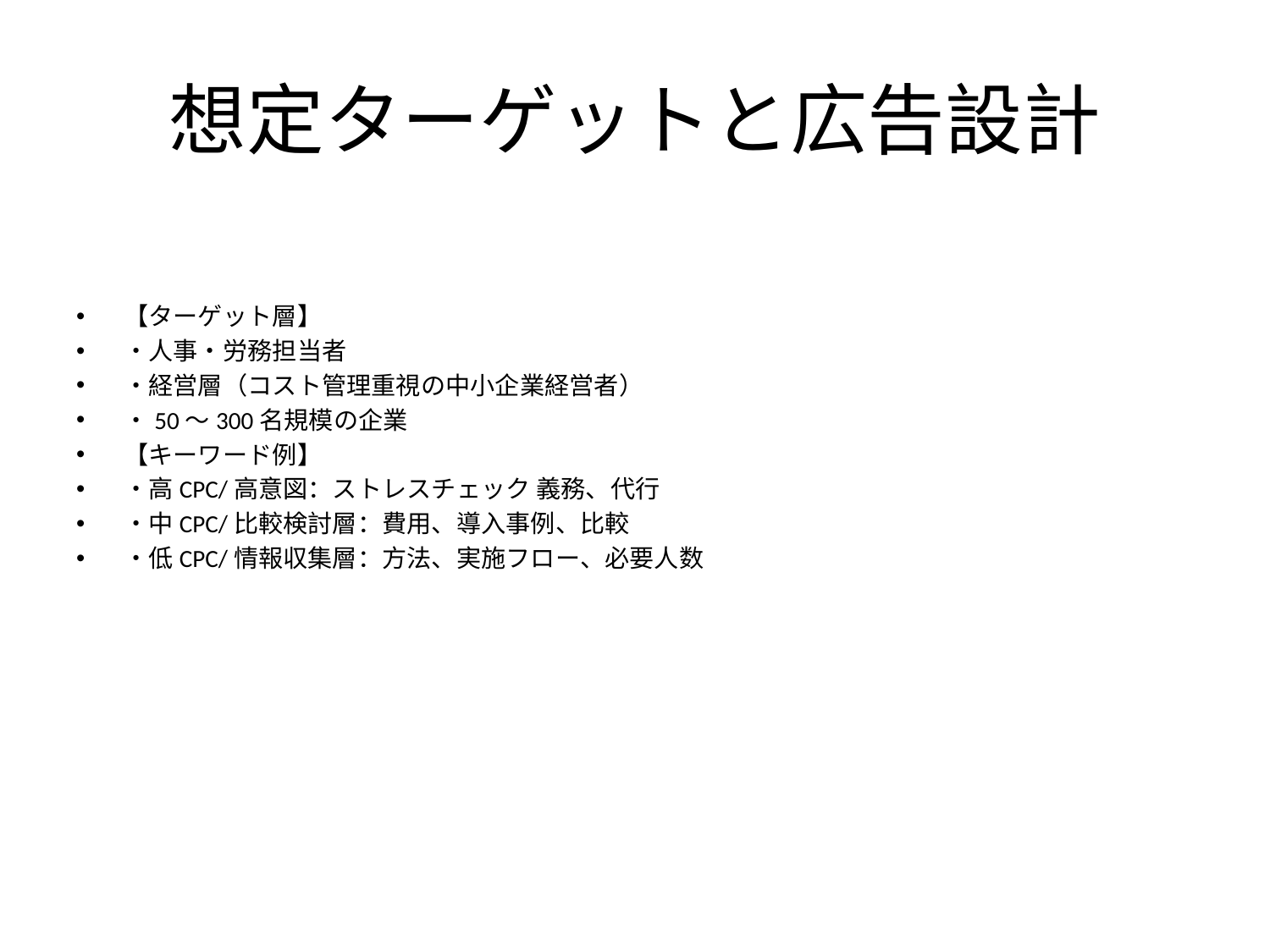

# 想定ターゲットと広告設計

【ターゲット層】
・人事・労務担当者
・経営層（コスト管理重視の中小企業経営者）
・50〜300名規模の企業
【キーワード例】
・高CPC/高意図：ストレスチェック 義務、代行
・中CPC/比較検討層：費用、導入事例、比較
・低CPC/情報収集層：方法、実施フロー、必要人数